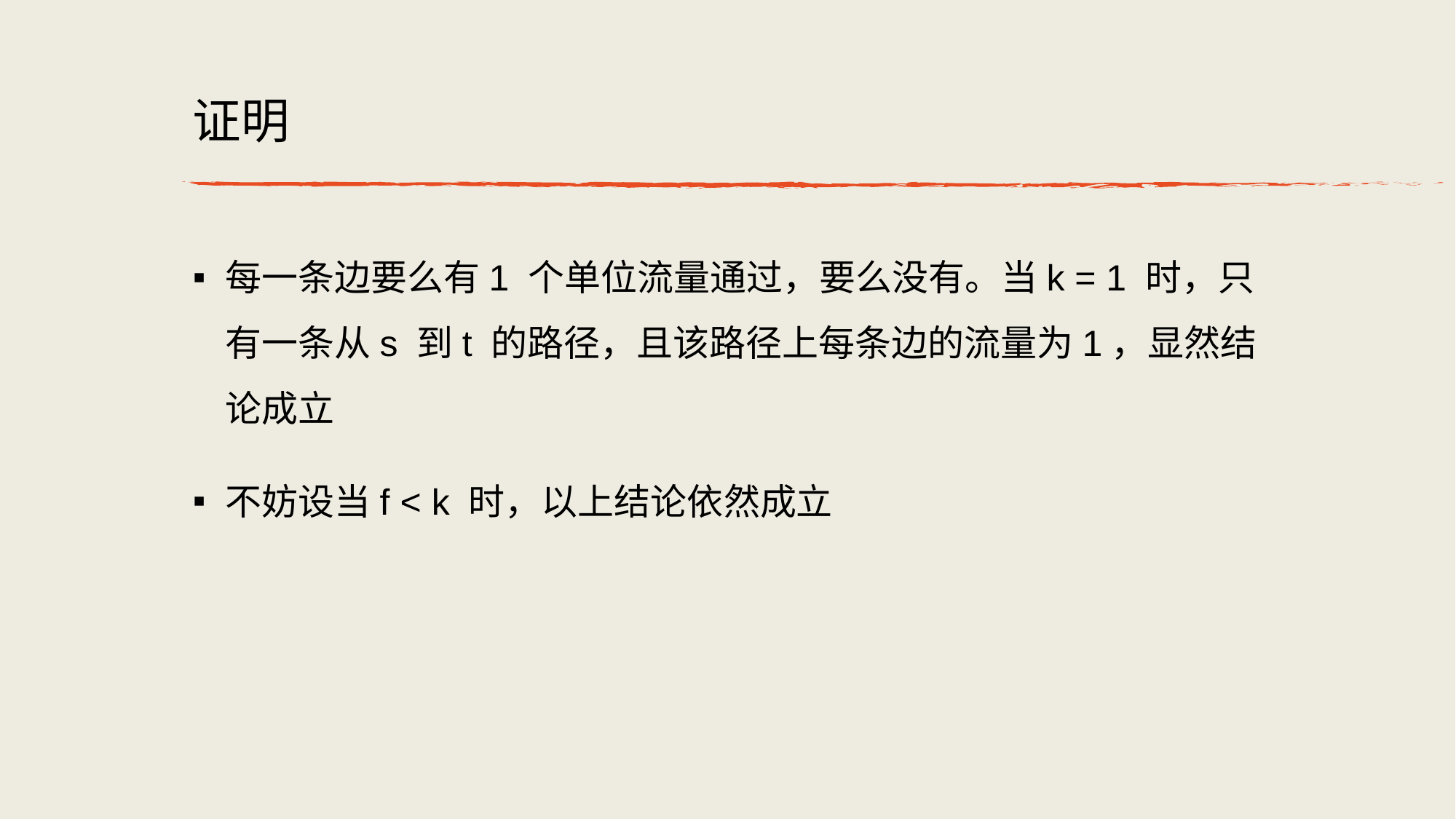

# 证明
每⼀条边要么有1 个单位流量通过，要么没有。当k = 1 时，只有⼀条从s 到t 的路径，且该路径上每条边的流量为1，显然结论成⽴
不妨设当f < k 时，以上结论依然成⽴